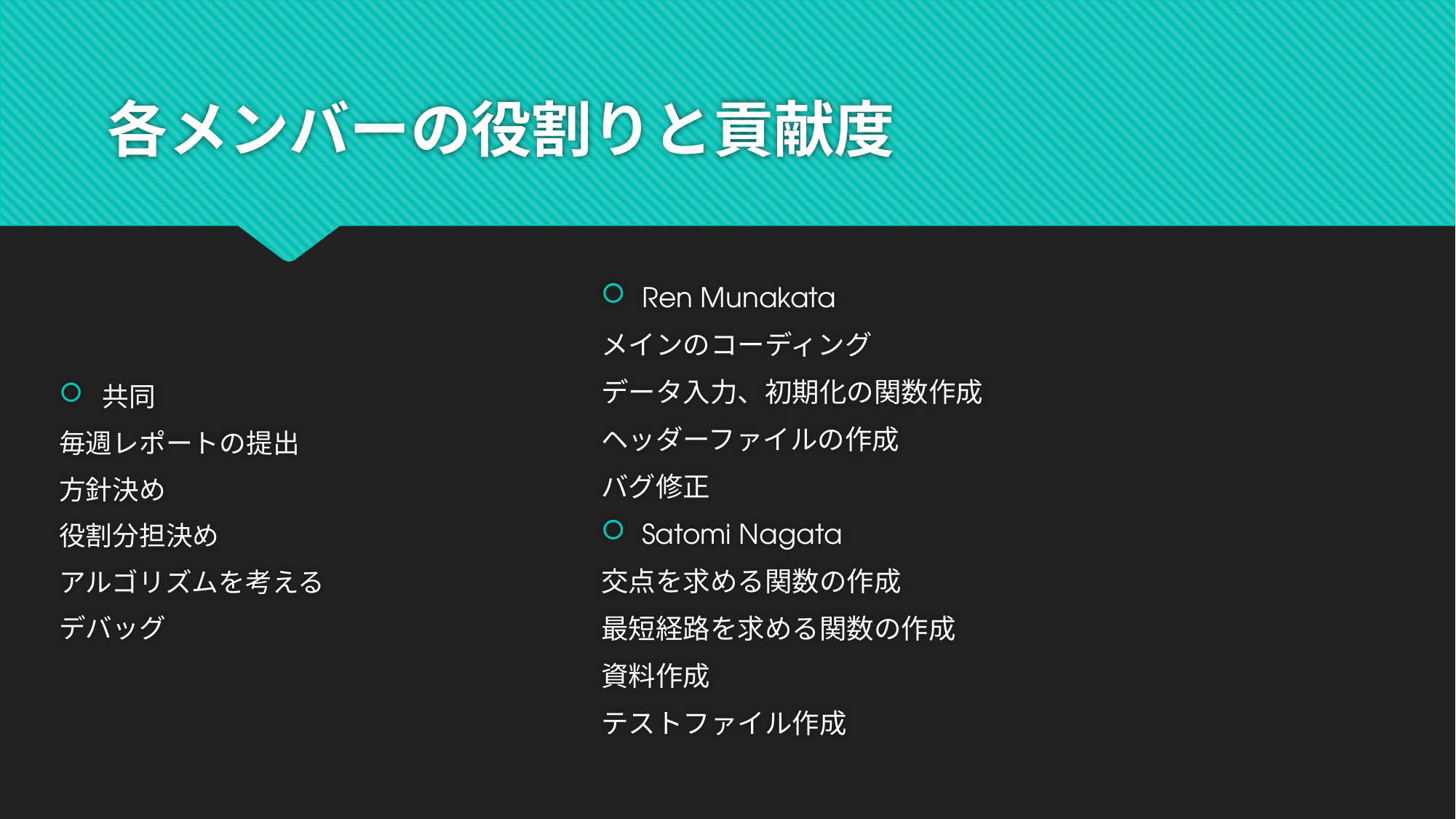

# 各メンバーの役割りと貢献度
Ren Munakata
メインのコーディング
データ入力、初期化の関数作成
ヘッダーファイルの作成
バグ修正
Satomi Nagata
交点を求める関数の作成
最短経路を求める関数の作成
資料作成
テストファイル作成

共同
毎週レポートの提出
方針決め
役割分担決め
アルゴリズムを考える
デバッグ